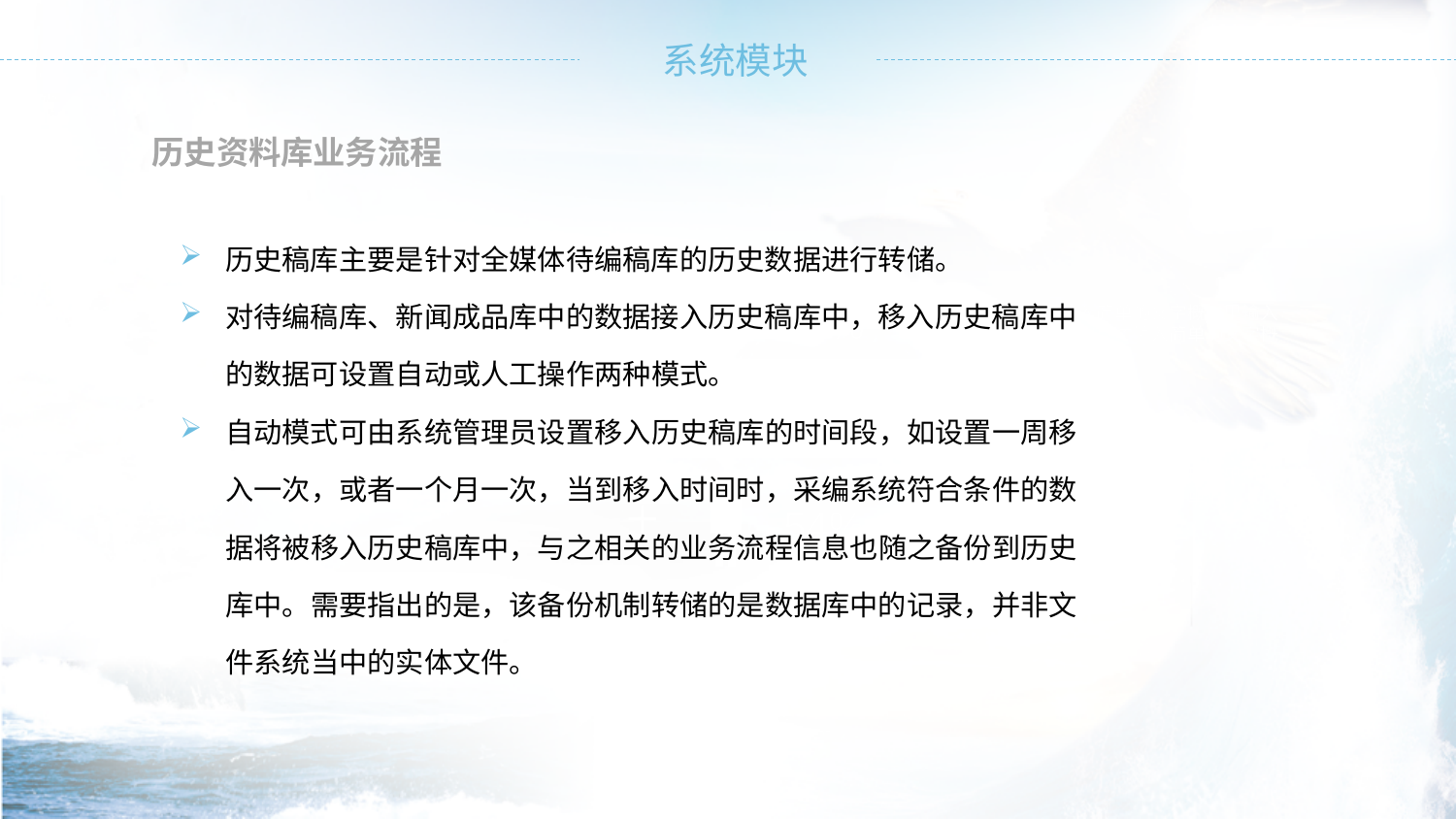

历史资料库业务流程
历史稿库主要是针对全媒体待编稿库的历史数据进行转储。
对待编稿库、新闻成品库中的数据接入历史稿库中，移入历史稿库中的数据可设置自动或人工操作两种模式。
自动模式可由系统管理员设置移入历史稿库的时间段，如设置一周移入一次，或者一个月一次，当到移入时间时，采编系统符合条件的数据将被移入历史稿库中，与之相关的业务流程信息也随之备份到历史库中。需要指出的是，该备份机制转储的是数据库中的记录，并非文件系统当中的实体文件。

36%
这里输入简单的文字概述里输入简单文字概述输入简单的文字概述

这里输入简单的文字概述里输入简单文字概述输入简单的文字概述
这里输入简单的文字概述里输入简单文字概述输入简单的文字概述

54%